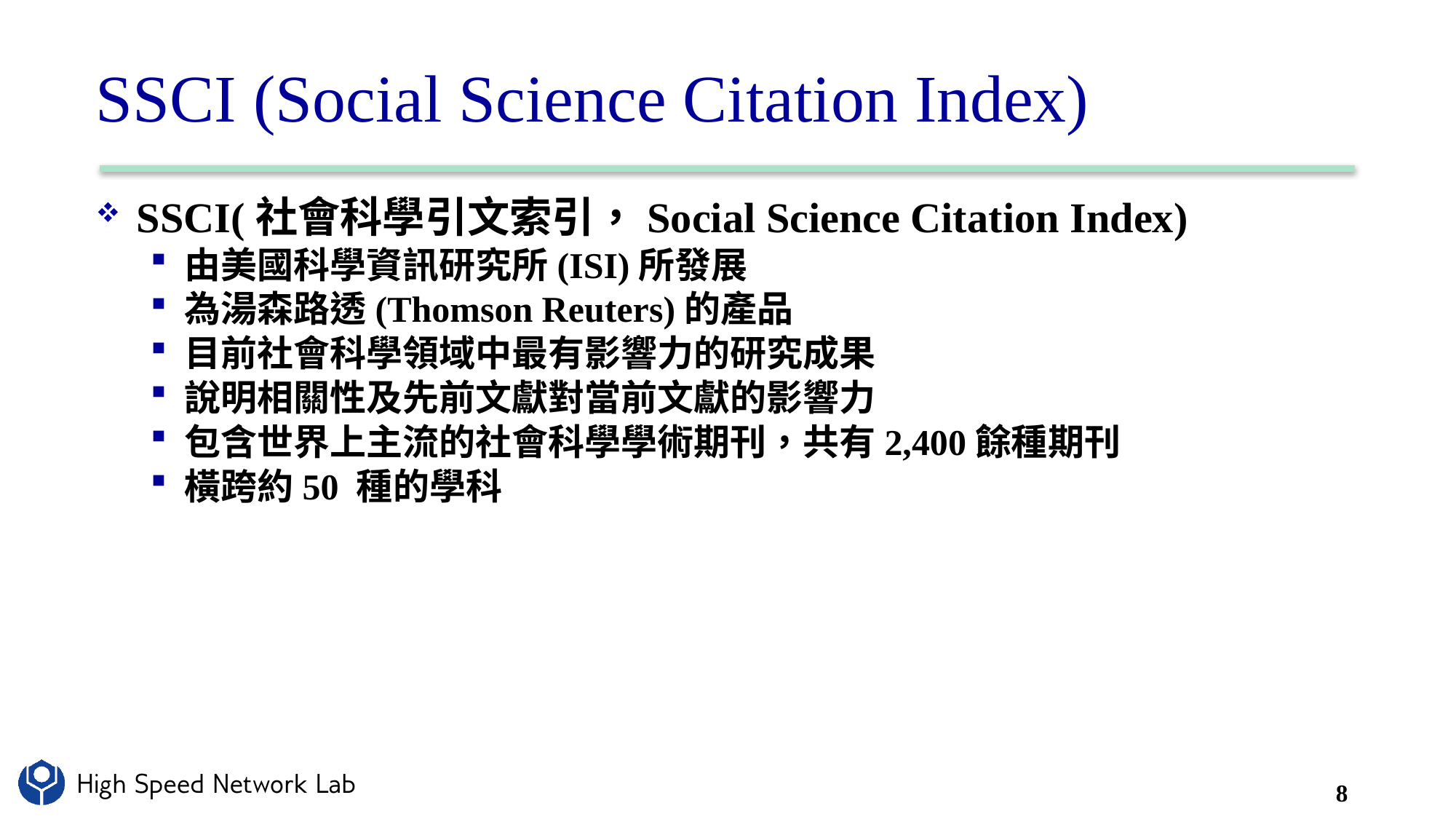

# SSCI (Social Science Citation Index)
SSCI(社會科學引文索引，Social Science Citation Index)
由美國科學資訊研究所(ISI)所發展
為湯森路透(Thomson Reuters)的產品
目前社會科學領域中最有影響力的研究成果
說明相關性及先前文獻對當前文獻的影響力
包含世界上主流的社會科學學術期刊，共有2,400餘種期刊
橫跨約50 種的學科
8